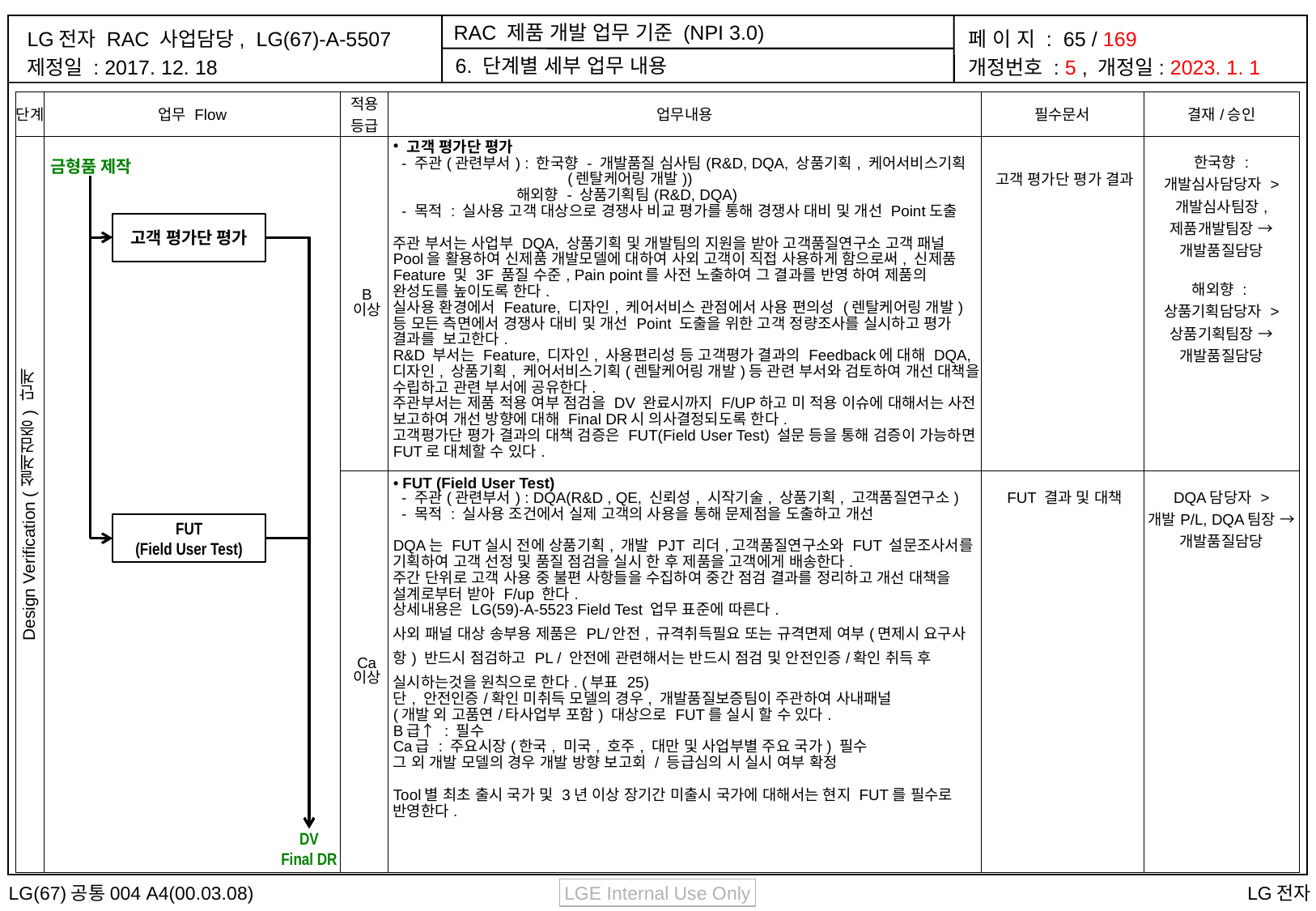

6. 단계별 세부 업무 내용
| 단계 | 업무 Flow | 적용 등급 | 업무내용 | 필수문서 | 결재/승인 |
| --- | --- | --- | --- | --- | --- |
| Design Verification (설계검증) 단계 |  | B 이상 | 고객 평가단 평가 - 주관(관련부서) : 한국향 - 개발품질 심사팀(R&D, DQA, 상품기획, 케어서비스기획 (렌탈케어링 개발)) 해외향 - 상품기획팀(R&D, DQA) - 목적 : 실사용 고객 대상으로 경쟁사 비교 평가를 통해 경쟁사 대비 및 개선 Point도출 주관 부서는 사업부 DQA, 상품기획 및 개발팀의 지원을 받아 고객품질연구소 고객 패널 Pool을 활용하여 신제품 개발모델에 대하여 사외 고객이 직접 사용하게 함으로써, 신제품 Feature 및 3F 품질 수준, Pain point를 사전 노출하여 그 결과를 반영 하여 제품의 완성도를 높이도록 한다. 실사용 환경에서 Feature, 디자인, 케어서비스 관점에서 사용 편의성 (렌탈케어링 개발) 등 모든 측면에서 경쟁사 대비 및 개선 Point 도출을 위한 고객 정량조사를 실시하고 평가 결과를 보고한다. R&D 부서는 Feature, 디자인, 사용편리성 등 고객평가 결과의 Feedback에 대해 DQA, 디자인, 상품기획, 케어서비스기획(렌탈케어링 개발)등 관련 부서와 검토하여 개선 대책을 수립하고 관련 부서에 공유한다. 주관부서는 제품 적용 여부 점검을 DV 완료시까지 F/UP하고 미 적용 이슈에 대해서는 사전 보고하여 개선 방향에 대해 Final DR시 의사결정되도록 한다. 고객평가단 평가 결과의 대책 검증은 FUT(Field User Test) 설문 등을 통해 검증이 가능하면 FUT로 대체할 수 있다. | 고객 평가단 평가 결과 | 한국향 : 개발심사담당자 > 개발심사팀장, 제품개발팀장 → 개발품질담당 해외향 : 상품기획담당자 > 상품기획팀장 → 개발품질담당 |
|  |  | Ca 이상 | FUT (Field User Test) - 주관(관련부서) : DQA(R&D , QE, 신뢰성, 시작기술, 상품기획, 고객품질연구소) - 목적 : 실사용 조건에서 실제 고객의 사용을 통해 문제점을 도출하고 개선 DQA는 FUT실시 전에 상품기획, 개발 PJT 리더,고객품질연구소와 FUT 설문조사서를 기획하여 고객 선정 및 품질 점검을 실시 한 후 제품을 고객에게 배송한다. 주간 단위로 고객 사용 중 불편 사항들을 수집하여 중간 점검 결과를 정리하고 개선 대책을 설계로부터 받아 F/up 한다. 상세내용은 LG(59)-A-5523 Field Test 업무 표준에 따른다. 사외 패널 대상 송부용 제품은 PL/안전, 규격취득필요 또는 규격면제 여부(면제시 요구사항) 반드시 점검하고 PL / 안전에 관련해서는 반드시 점검 및 안전인증/확인 취득 후 실시하는것을 원칙으로 한다. (부표 25) 단, 안전인증/확인 미취득 모델의 경우, 개발품질보증팀이 주관하여 사내패널 (개발 외 고품연/타사업부 포함) 대상으로 FUT를 실시 할 수 있다. B급↑ : 필수 Ca급 : 주요시장(한국, 미국, 호주, 대만 및 사업부별 주요 국가) 필수 그 외 개발 모델의 경우 개발 방향 보고회 / 등급심의 시 실시 여부 확정 Tool별 최초 출시 국가 및 3년 이상 장기간 미출시 국가에 대해서는 현지 FUT를 필수로 반영한다. | FUT 결과 및 대책 | DQA담당자 > 개발P/L, DQA팀장 → 개발품질담당 |
금형품 제작
고객 평가단 평가
FUT
(Field User Test)

DV
Final DR